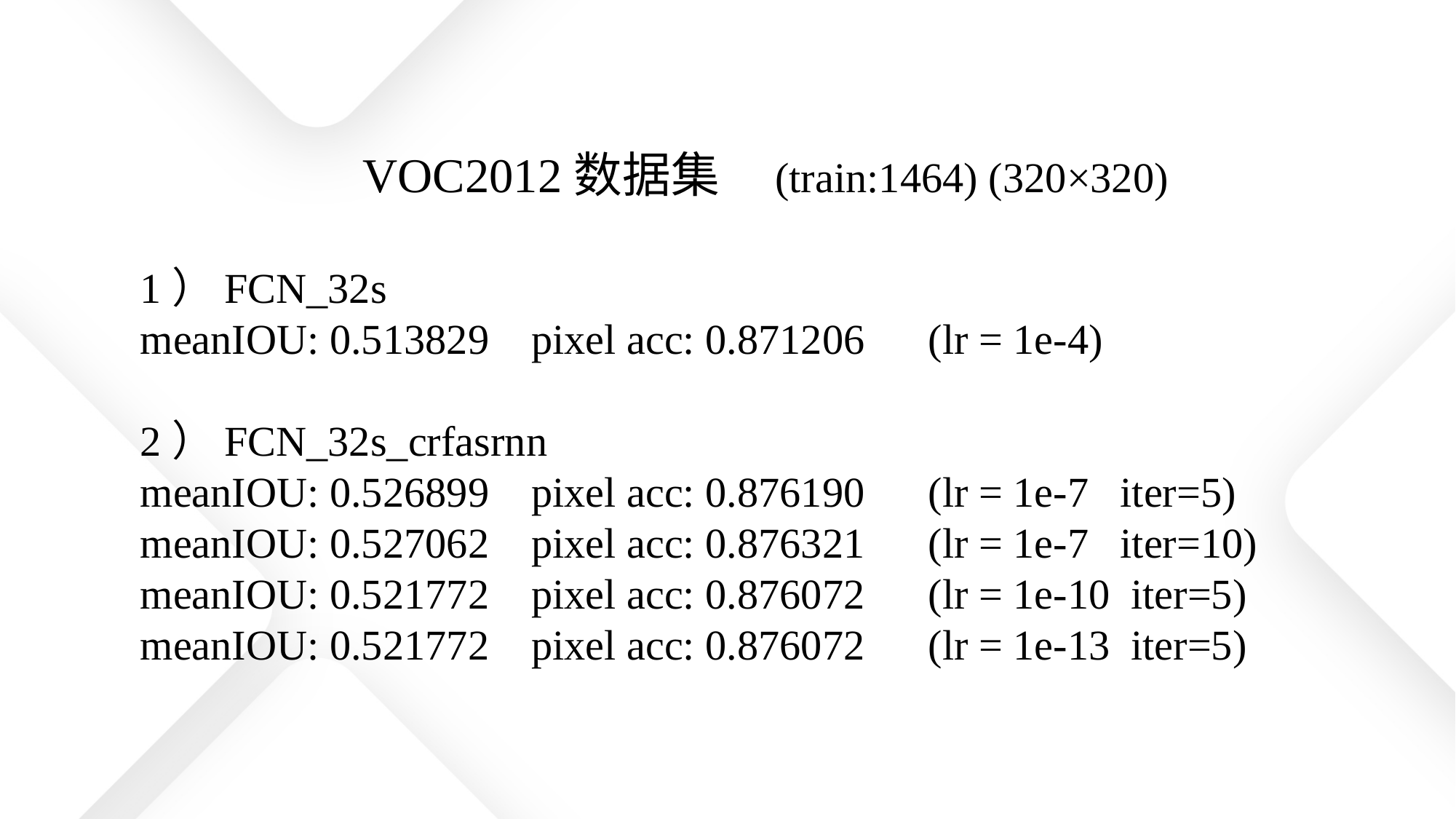

VOC2012数据集    (train:1464) (320×320)

1）FCN_32s
meanIOU: 0.513829    pixel acc: 0.871206      (lr = 1e-4)

2）FCN_32s_crfasrnn
meanIOU: 0.526899    pixel acc: 0.876190      (lr = 1e-7   iter=5) meanIOU: 0.527062    pixel acc: 0.876321      (lr = 1e-7   iter=10) meanIOU: 0.521772    pixel acc: 0.876072      (lr = 1e-10  iter=5) meanIOU: 0.521772    pixel acc: 0.876072      (lr = 1e-13  iter=5)